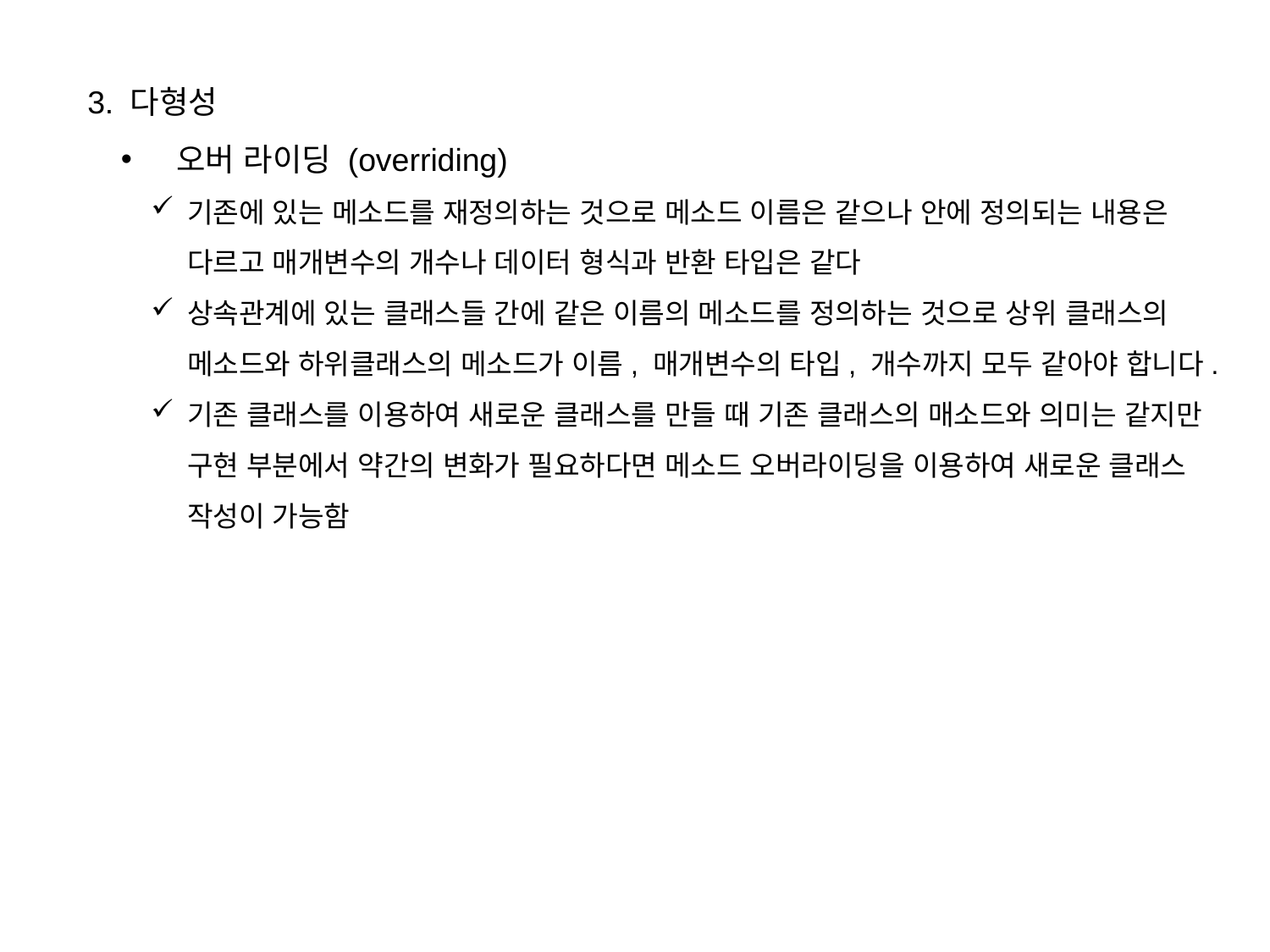

3. 다형성
  오버 라이딩 (overriding)
기존에 있는 메소드를 재정의하는 것으로 메소드 이름은 같으나 안에 정의되는 내용은 다르고 매개변수의 개수나 데이터 형식과 반환 타입은 같다
상속관계에 있는 클래스들 간에 같은 이름의 메소드를 정의하는 것으로 상위 클래스의 메소드와 하위클래스의 메소드가 이름, 매개변수의 타입, 개수까지 모두 같아야 합니다.
기존 클래스를 이용하여 새로운 클래스를 만들 때 기존 클래스의 매소드와 의미는 같지만 구현 부분에서 약간의 변화가 필요하다면 메소드 오버라이딩을 이용하여 새로운 클래스 작성이 가능함